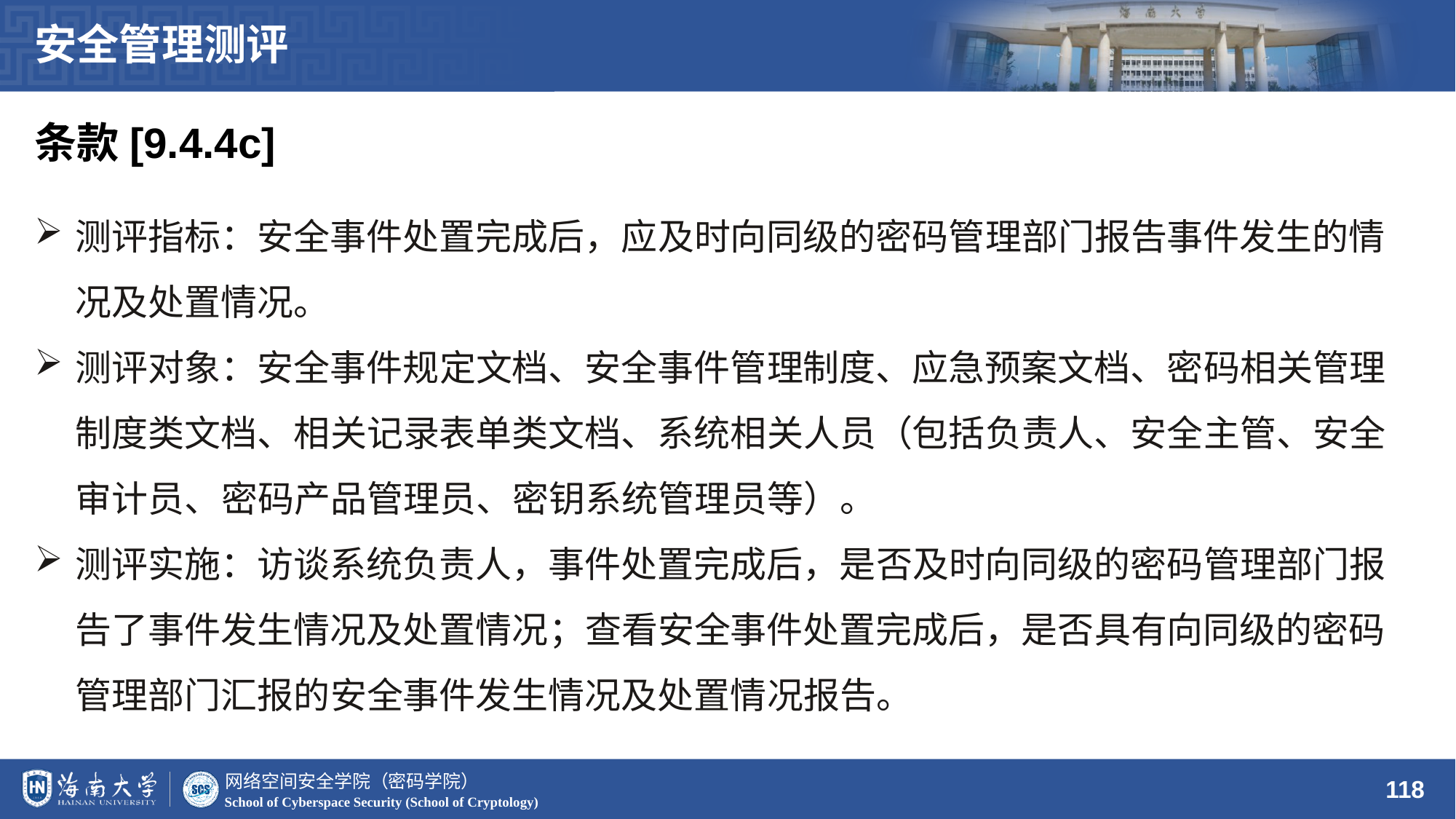

安全管理测评
条款[9.4.4c]
测评指标：安全事件处置完成后，应及时向同级的密码管理部门报告事件发生的情况及处置情况。
测评对象：安全事件规定文档、安全事件管理制度、应急预案文档、密码相关管理制度类文档、相关记录表单类文档、系统相关人员（包括负责人、安全主管、安全审计员、密码产品管理员、密钥系统管理员等）。
测评实施：访谈系统负责人，事件处置完成后，是否及时向同级的密码管理部门报告了事件发生情况及处置情况；查看安全事件处置完成后，是否具有向同级的密码管理部门汇报的安全事件发生情况及处置情况报告。
118